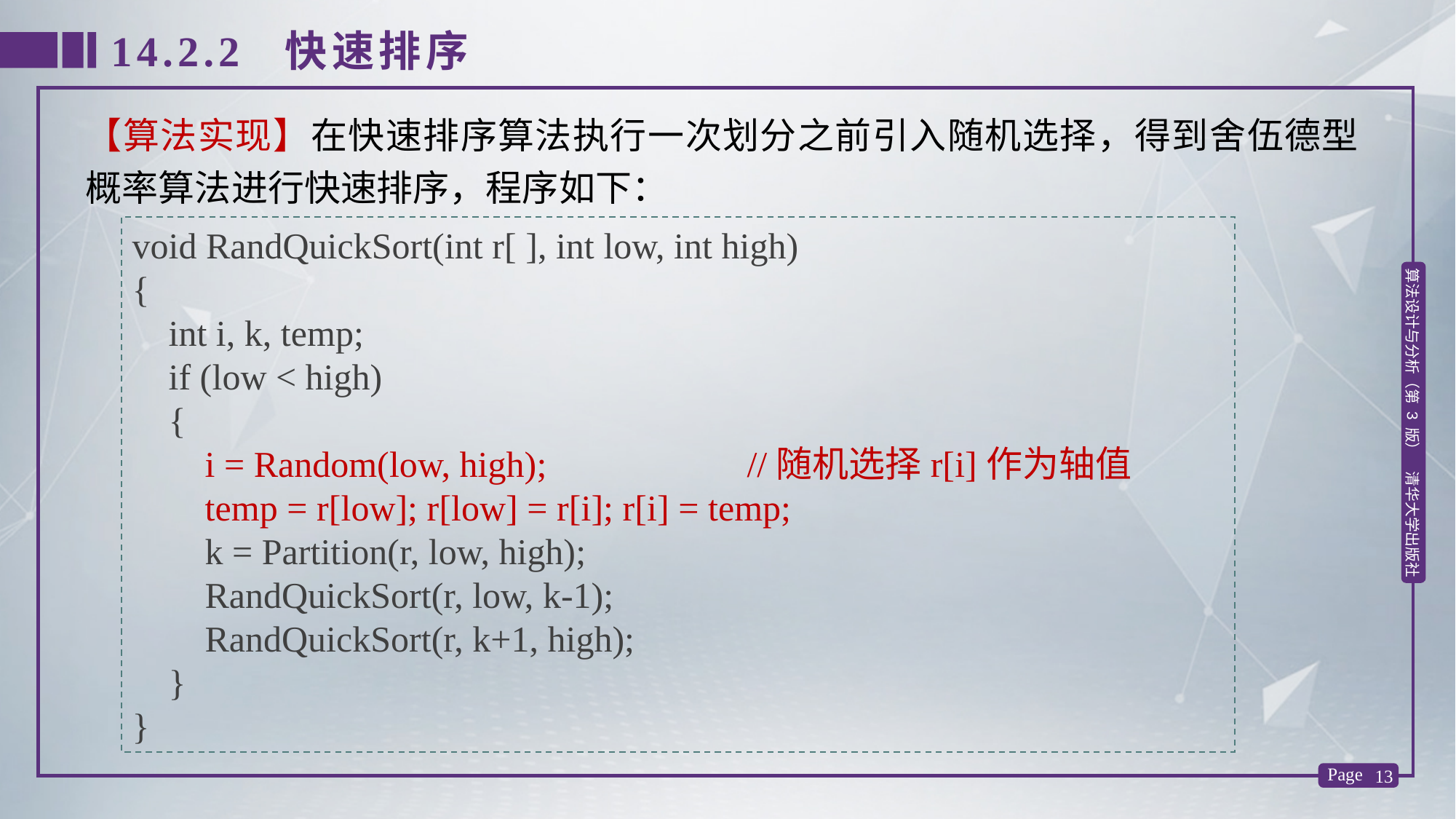

14.2.2  快速排序
【算法实现】在快速排序算法执行一次划分之前引入随机选择，得到舍伍德型概率算法进行快速排序，程序如下：
void RandQuickSort(int r[ ], int low, int high)
{
    int i, k, temp;
    if (low < high)
    {
        i = Random(low, high);                      //随机选择r[i]作为轴值
        temp = r[low]; r[low] = r[i]; r[i] = temp;
        k = Partition(r, low, high);
        RandQuickSort(r, low, k-1);
        RandQuickSort(r, k+1, high);
    }
}